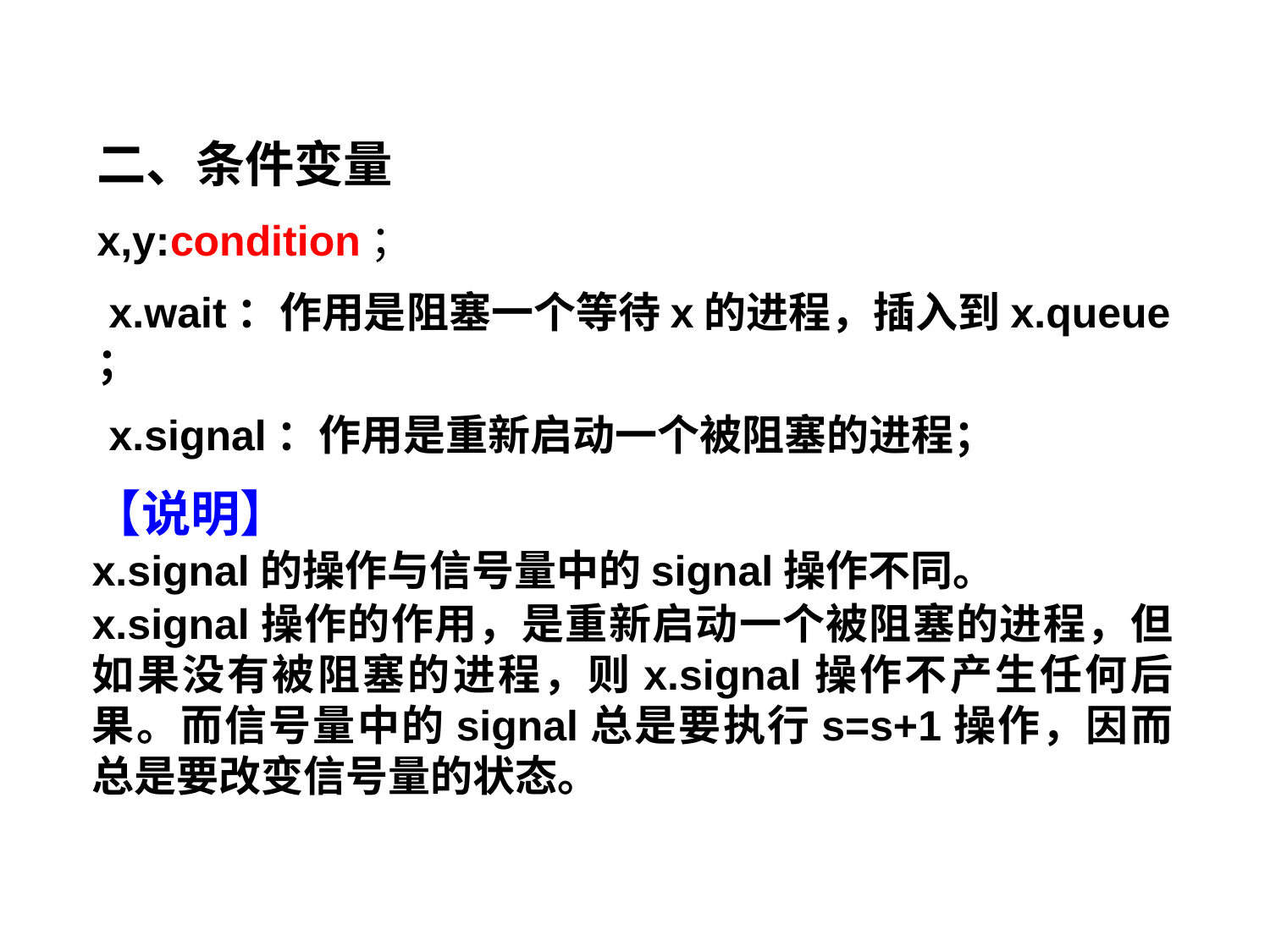

二、条件变量
x,y:condition；
 x.wait：作用是阻塞一个等待x的进程，插入到x.queue ；
 x.signal：作用是重新启动一个被阻塞的进程；
【说明】
x.signal的操作与信号量中的signal操作不同。
x.signal操作的作用，是重新启动一个被阻塞的进程，但如果没有被阻塞的进程，则x.signal操作不产生任何后果。而信号量中的signal总是要执行s=s+1操作，因而总是要改变信号量的状态。